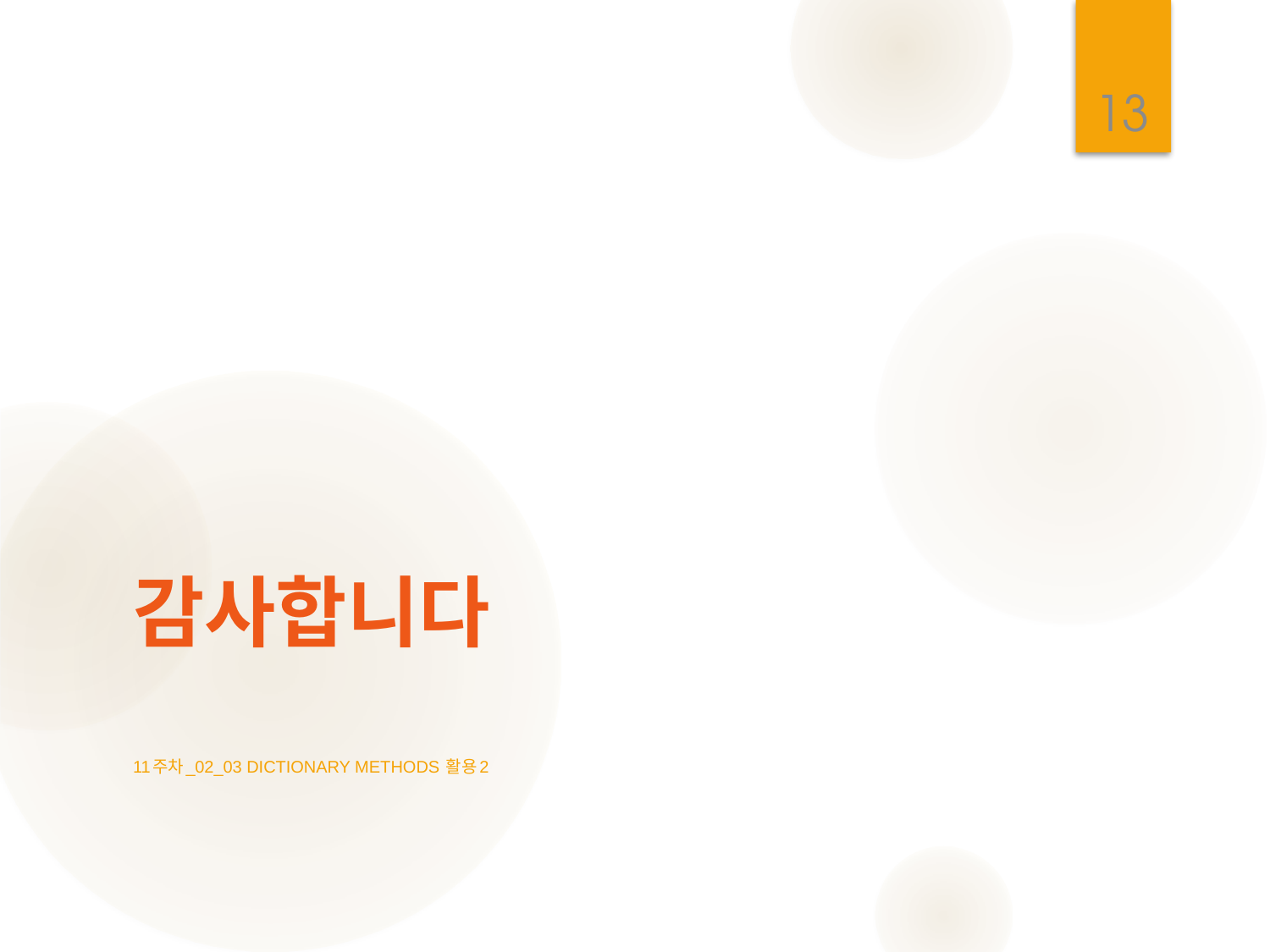

13
# 감사합니다

11주차_02_03 dictionary methods 활용2